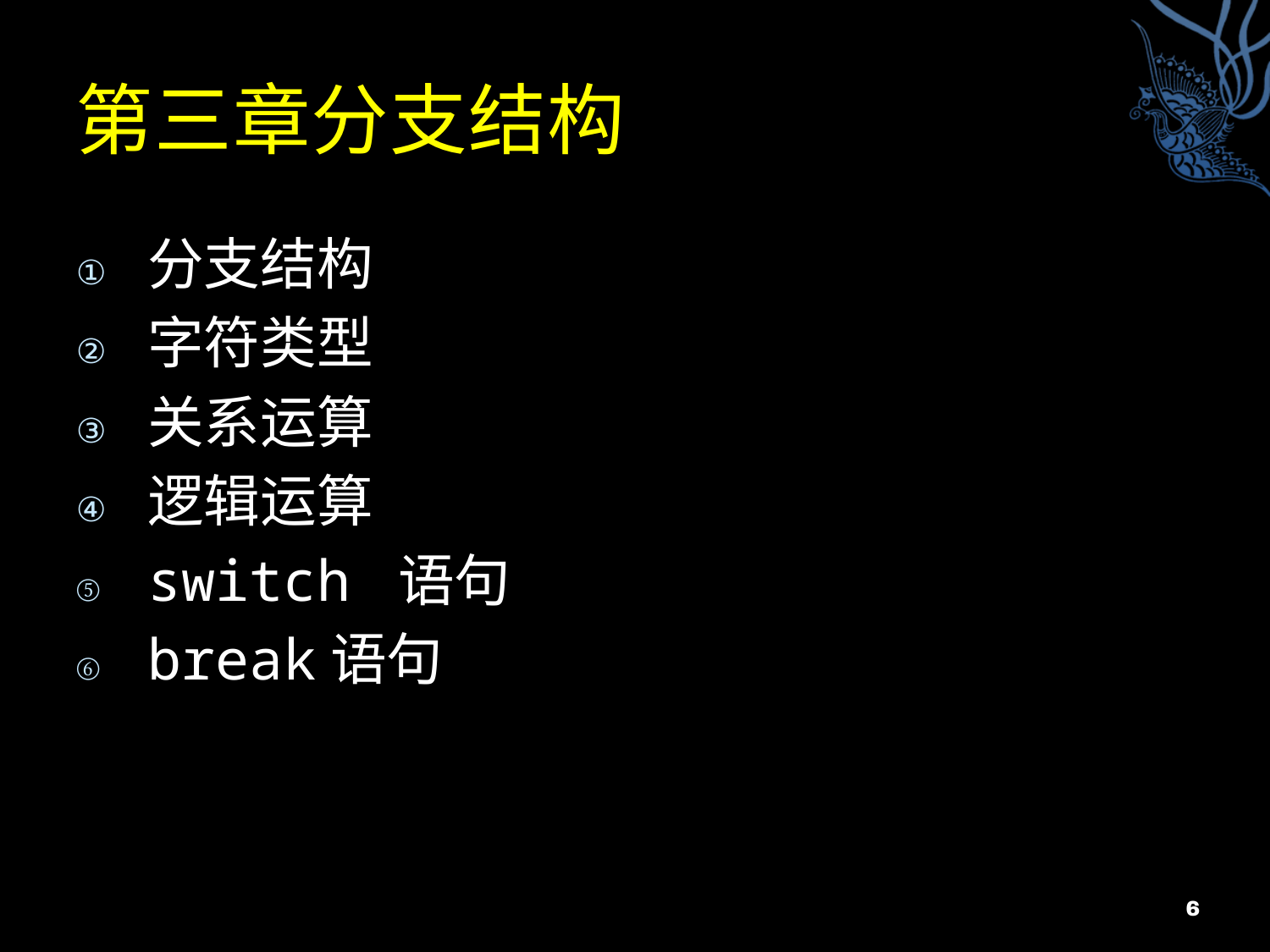

# 第三章分支结构
分支结构
字符类型
关系运算
逻辑运算
switch 语句
break语句
6